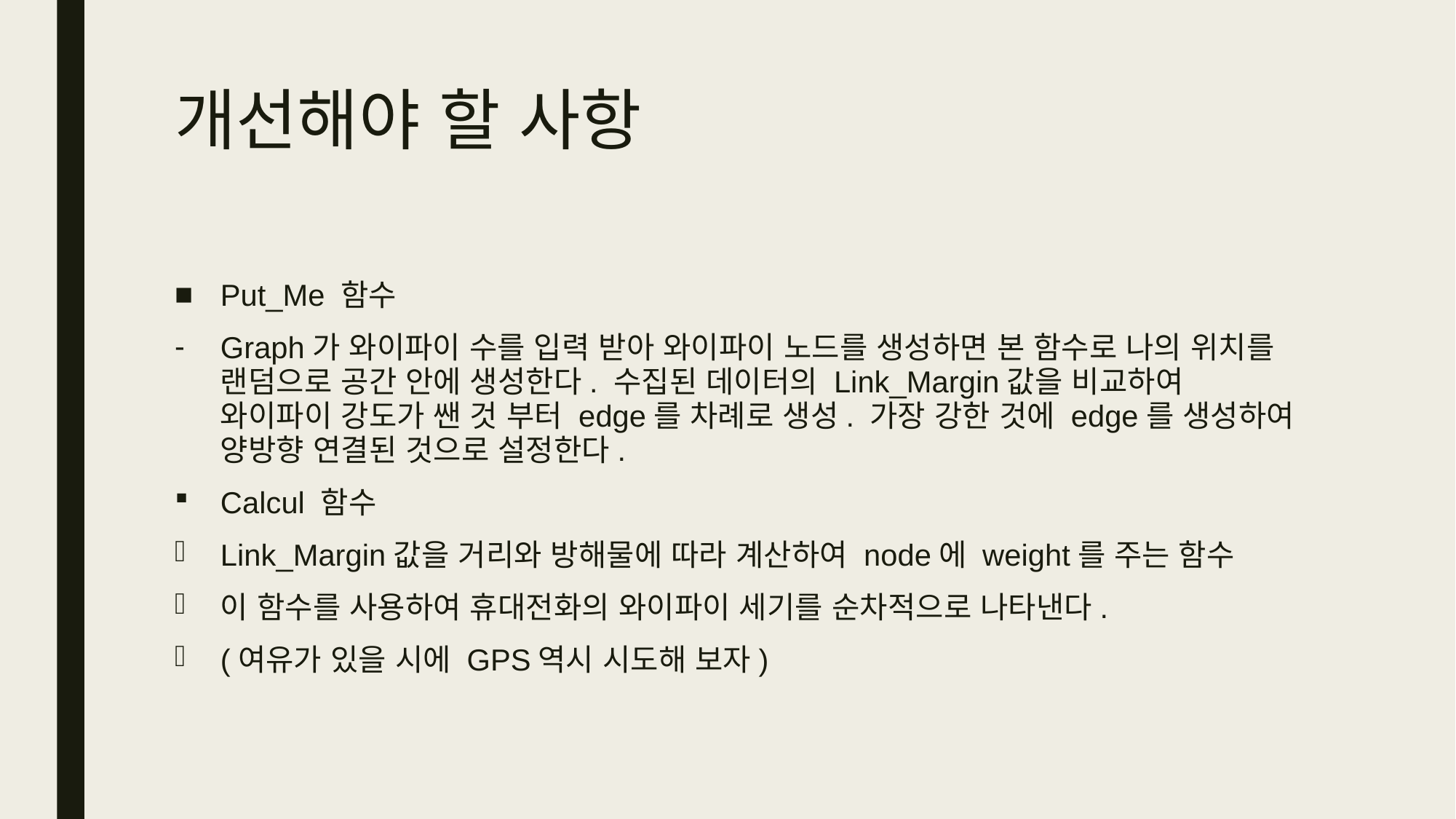

# 개선해야 할 사항
Put_Me 함수
Graph가 와이파이 수를 입력 받아 와이파이 노드를 생성하면 본 함수로 나의 위치를 랜덤으로 공간 안에 생성한다. 수집된 데이터의 Link_Margin값을 비교하여 와이파이 강도가 쌘 것 부터 edge를 차례로 생성. 가장 강한 것에 edge를 생성하여 양방향 연결된 것으로 설정한다.
Calcul 함수
Link_Margin값을 거리와 방해물에 따라 계산하여 node에 weight를 주는 함수
이 함수를 사용하여 휴대전화의 와이파이 세기를 순차적으로 나타낸다.
(여유가 있을 시에 GPS역시 시도해 보자)